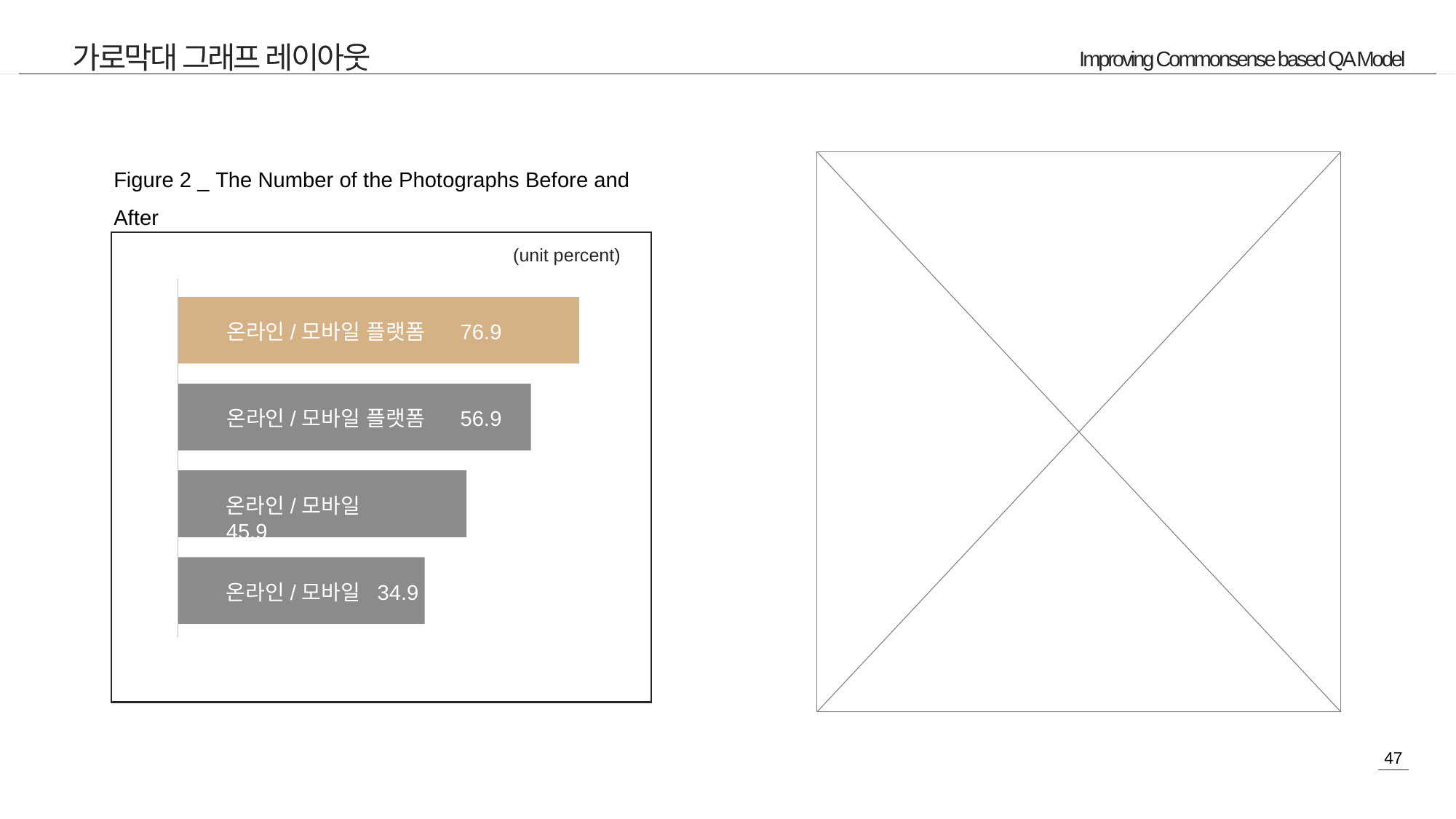

가로막대 그래프 레이아웃
Figure 2 _ The Number of the Photographs Before and After

(unit percent)

온라인/모바일 플랫폼     76.9

온라인/모바일 플랫폼     56.9

온라인/모바일    45.9

온라인/모바일  34.9